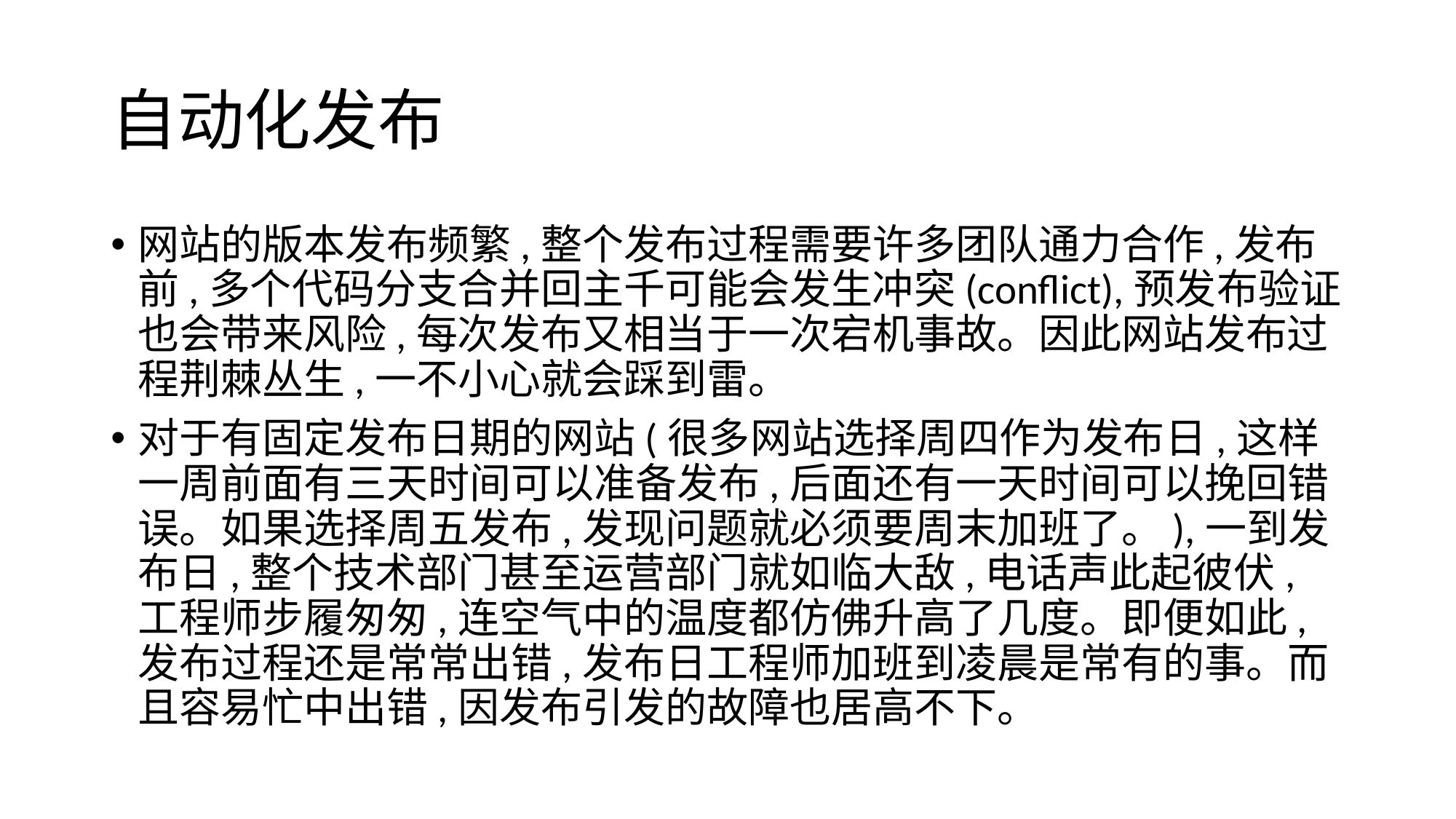

# 自动化发布
网站的版本发布频繁,整个发布过程需要许多团队通力合作,发布前,多个代码分支合并回主千可能会发生冲突(conflict),预发布验证也会带来风险,每次发布又相当于一次宕机事故。因此网站发布过程荆棘丛生,一不小心就会踩到雷。
对于有固定发布日期的网站(很多网站选择周四作为发布日,这样一周前面有三天时间可以准备发布,后面还有一天时间可以挽回错误。如果选择周五发布,发现问题就必须要周末加班了。),一到发布日,整个技术部门甚至运营部门就如临大敌,电话声此起彼伏,工程师步履匆匆,连空气中的温度都仿佛升高了几度。即便如此,发布过程还是常常出错,发布日工程师加班到凌晨是常有的事。而且容易忙中出错,因发布引发的故障也居高不下。